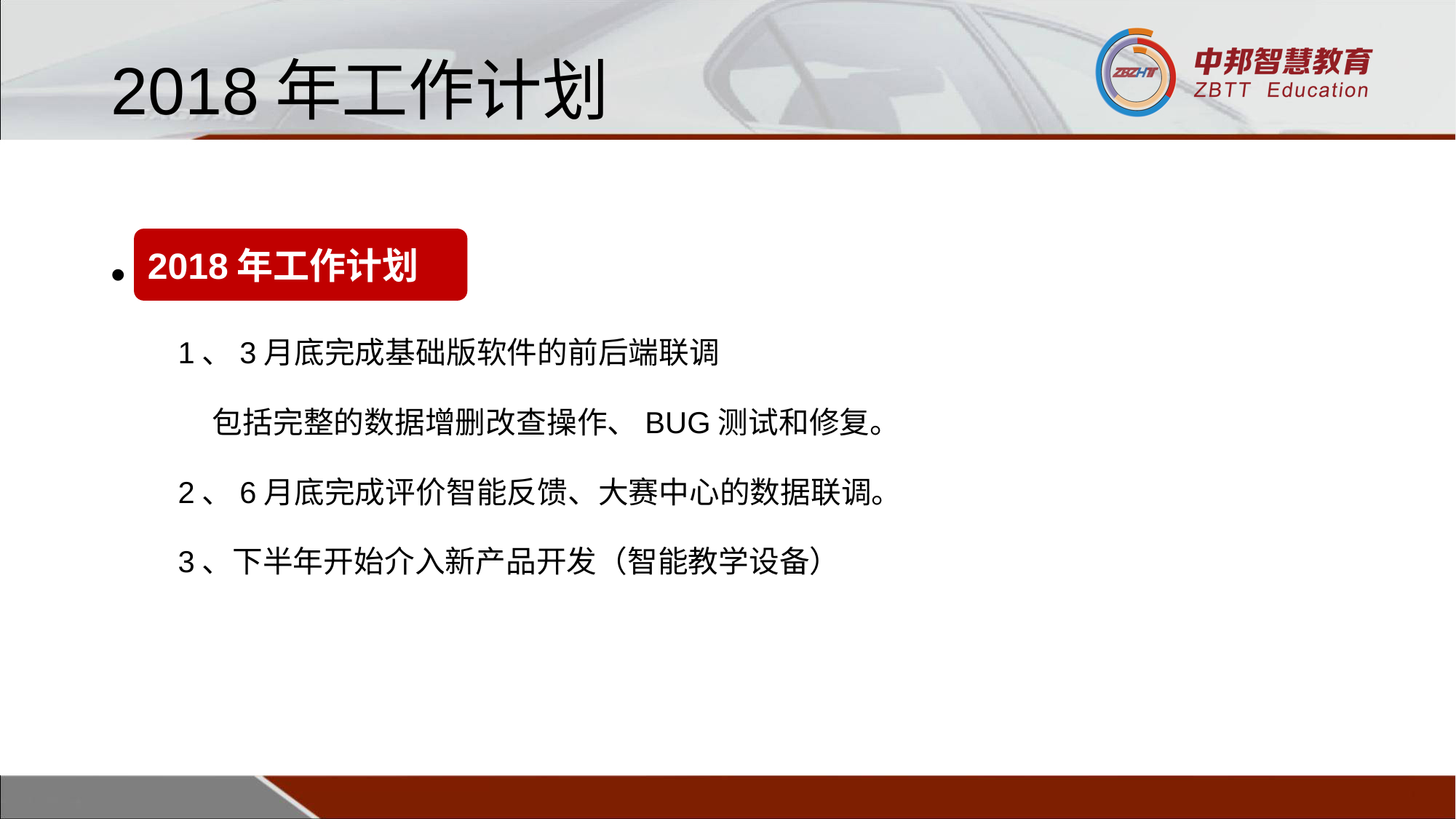

# 2018年工作计划
2018年工作计划
        1、3月底完成基础版软件的前后端联调
              包括完整的数据增删改查操作、BUG测试和修复。
        2、6月底完成评价智能反馈、大赛中心的数据联调。
        3、下半年开始介入新产品开发（智能教学设备）
2018年工作计划